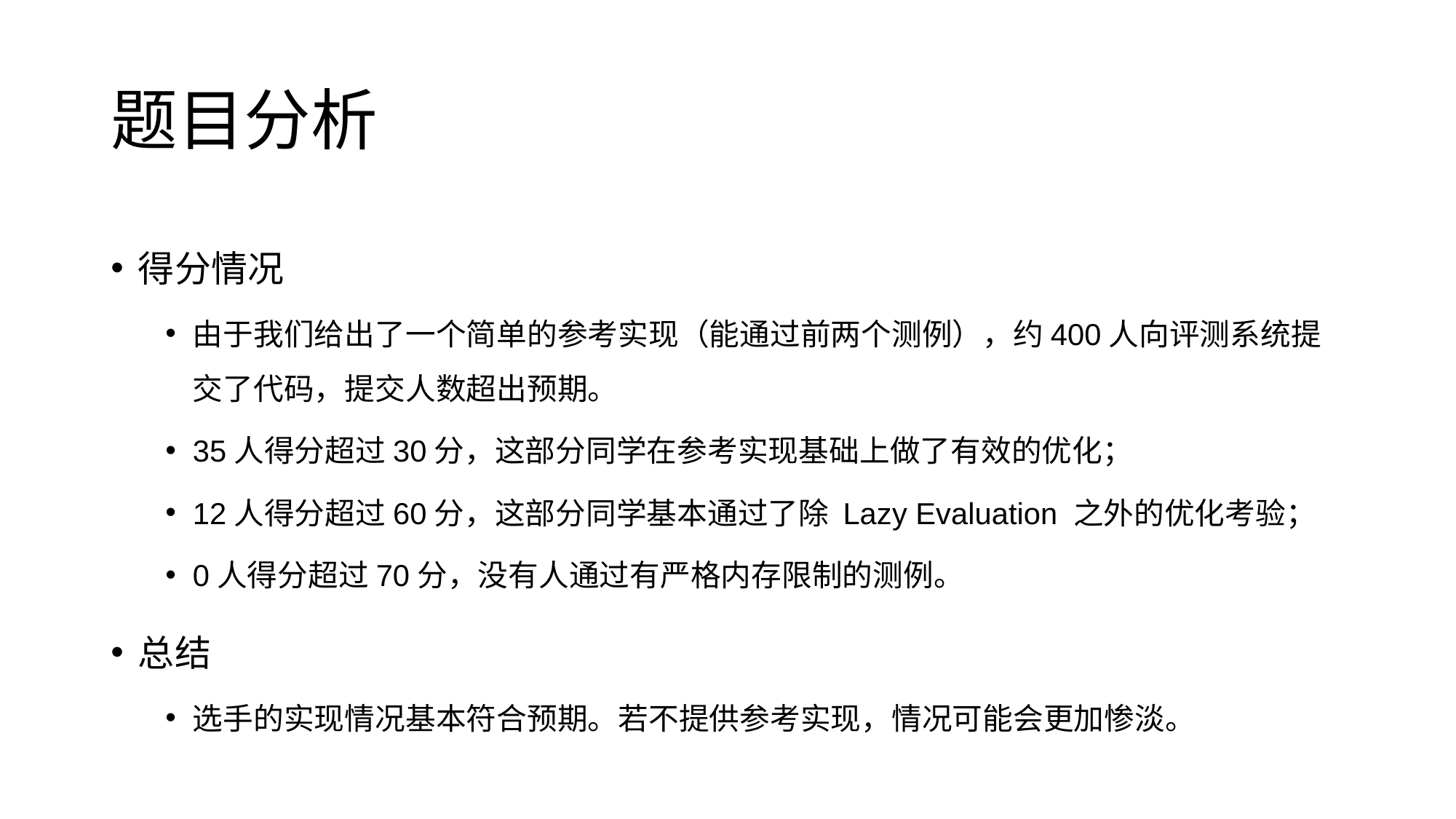

# 题目分析
得分情况
由于我们给出了一个简单的参考实现（能通过前两个测例），约400人向评测系统提交了代码，提交人数超出预期。
35人得分超过30分，这部分同学在参考实现基础上做了有效的优化；
12人得分超过60分，这部分同学基本通过了除 Lazy Evaluation 之外的优化考验；
0人得分超过70分，没有人通过有严格内存限制的测例。
总结
选手的实现情况基本符合预期。若不提供参考实现，情况可能会更加惨淡。